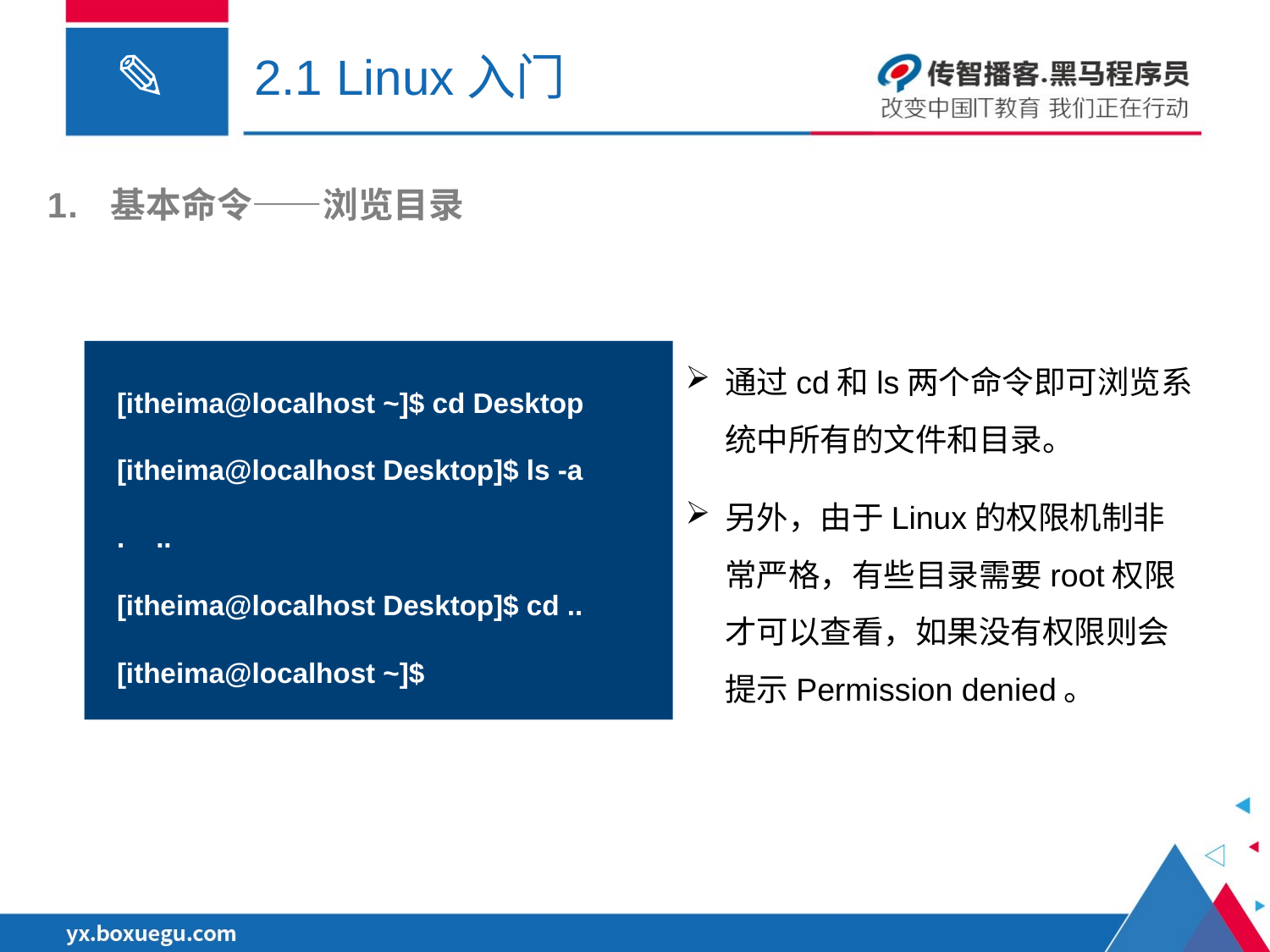

# 2.1 Linux入门
基本命令——浏览目录
通过cd和ls两个命令即可浏览系统中所有的文件和目录。
另外，由于Linux的权限机制非常严格，有些目录需要root权限才可以查看，如果没有权限则会提示Permission denied。

[itheima@localhost ~]$ cd Desktop
[itheima@localhost Desktop]$ ls -a
.    ..
[itheima@localhost Desktop]$ cd ..
[itheima@localhost ~]$